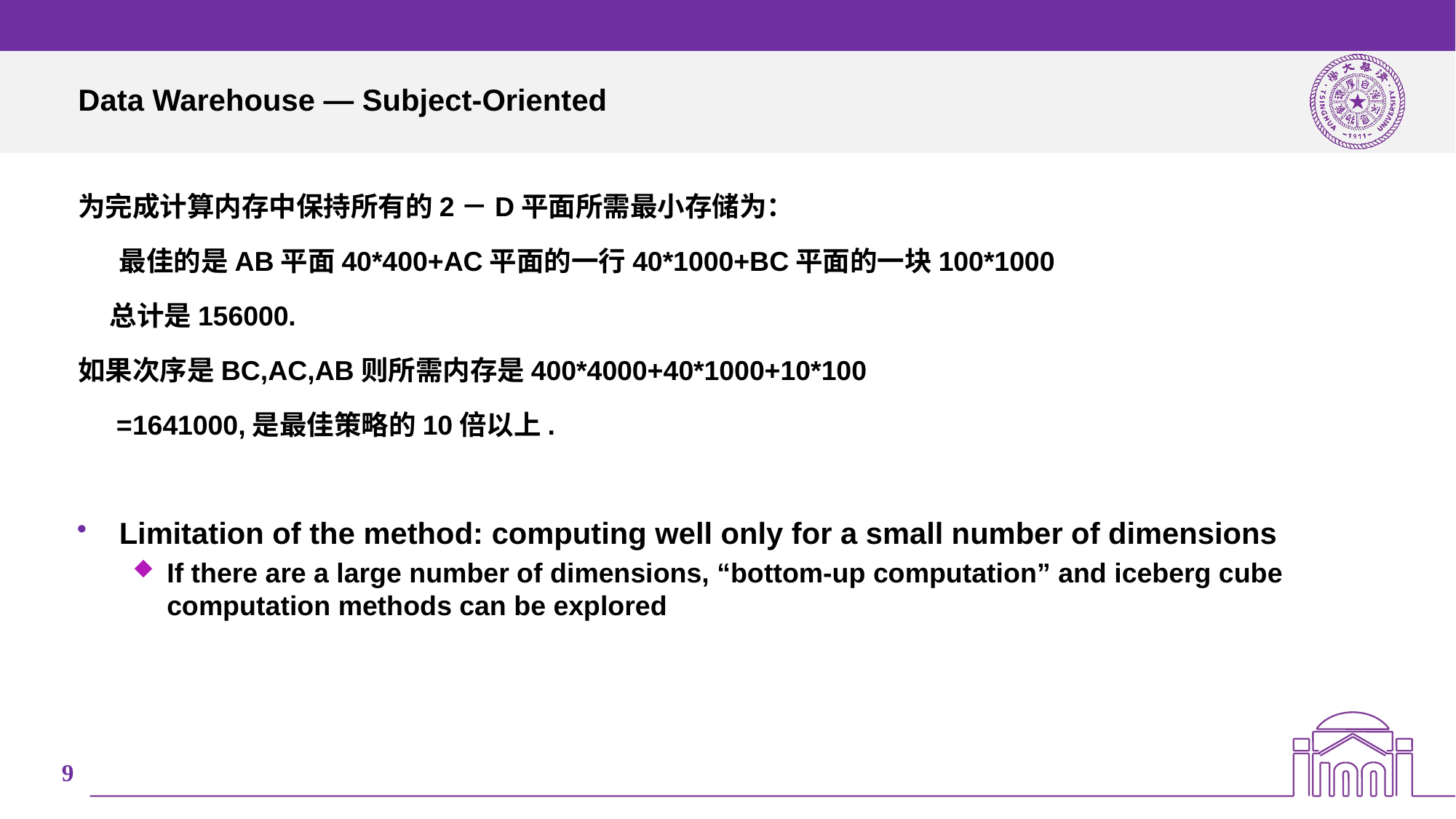

# Data Warehouse — Subject-Oriented
为完成计算内存中保持所有的2－D平面所需最小存储为：
	最佳的是AB平面40*400+AC平面的一行40*1000+BC平面的一块100*1000
    总计是156000.
如果次序是BC,AC,AB则所需内存是400*4000+40*1000+10*100
     =1641000,是最佳策略的10倍以上.

Limitation of the method: computing well only for a small number of dimensions
If there are a large number of dimensions, “bottom-up computation” and iceberg cube computation methods can be explored